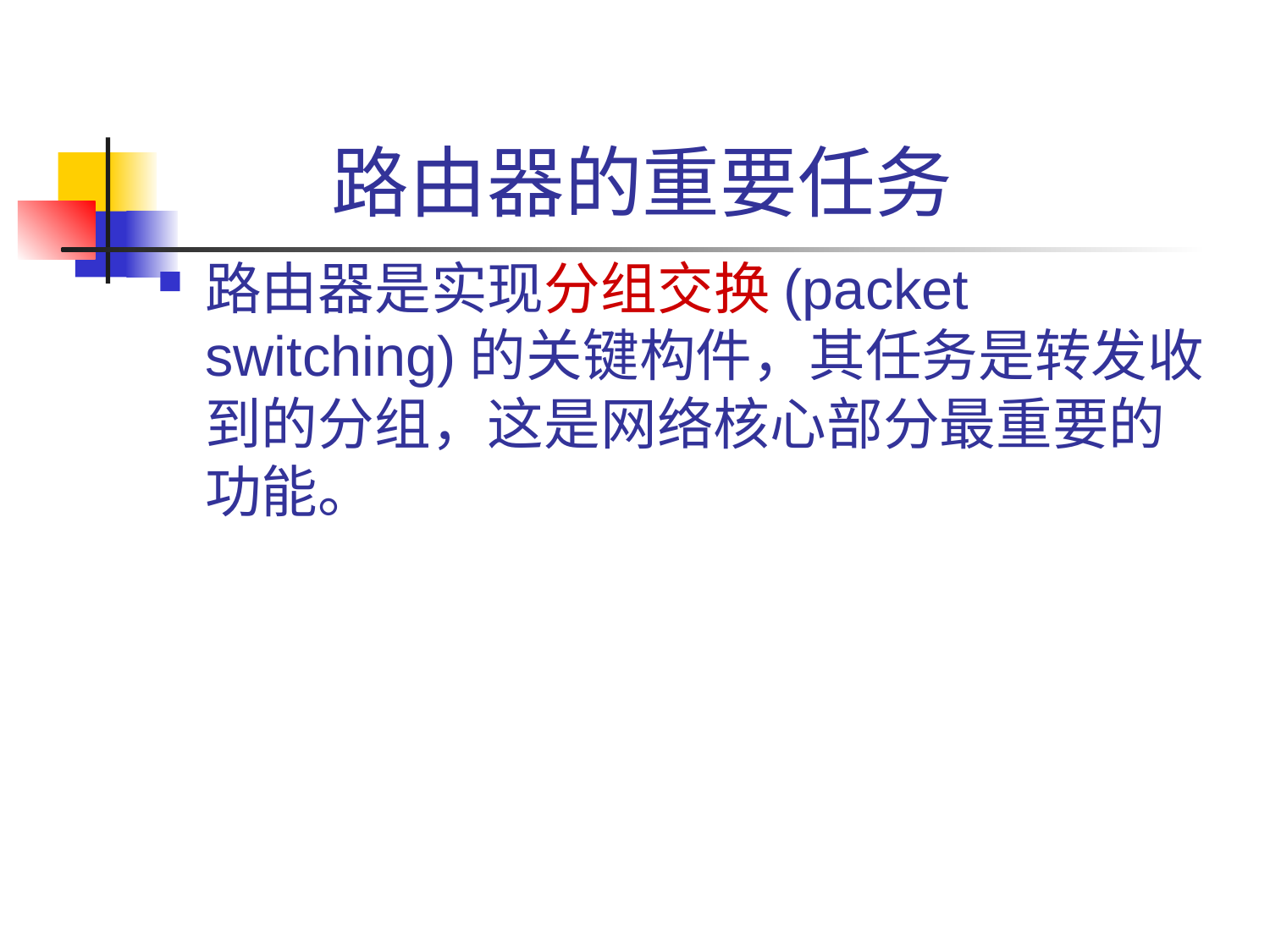

# 路由器的重要任务
路由器是实现分组交换(packet switching)的关键构件，其任务是转发收到的分组，这是网络核心部分最重要的功能。